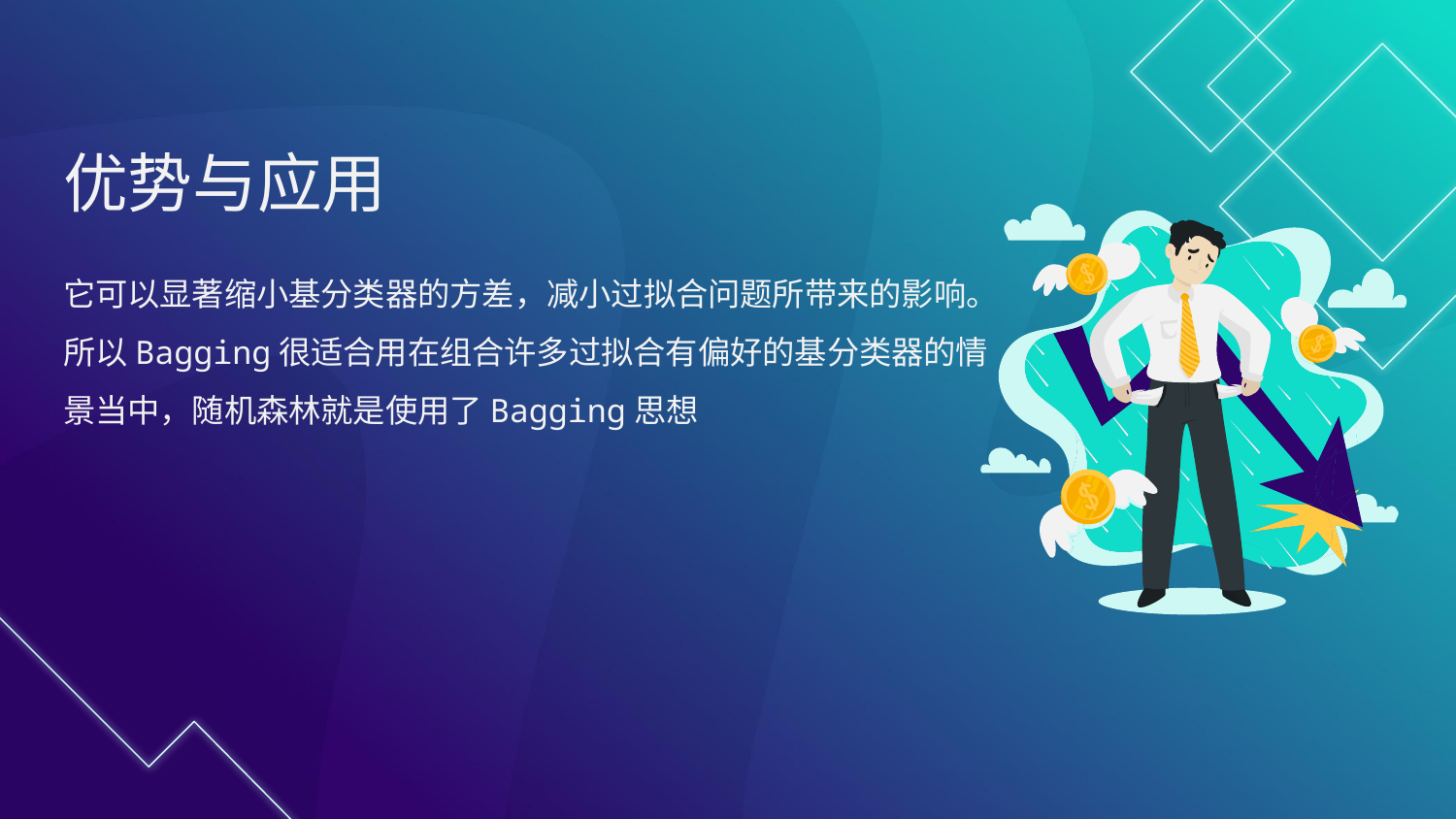

它可以显著缩小基分类器的方差，减小过拟合问题所带来的影响。
所以Bagging很适合用在组合许多过拟合有偏好的基分类器的情景当中，随机森林就是使用了Bagging思想
# 优势与应用